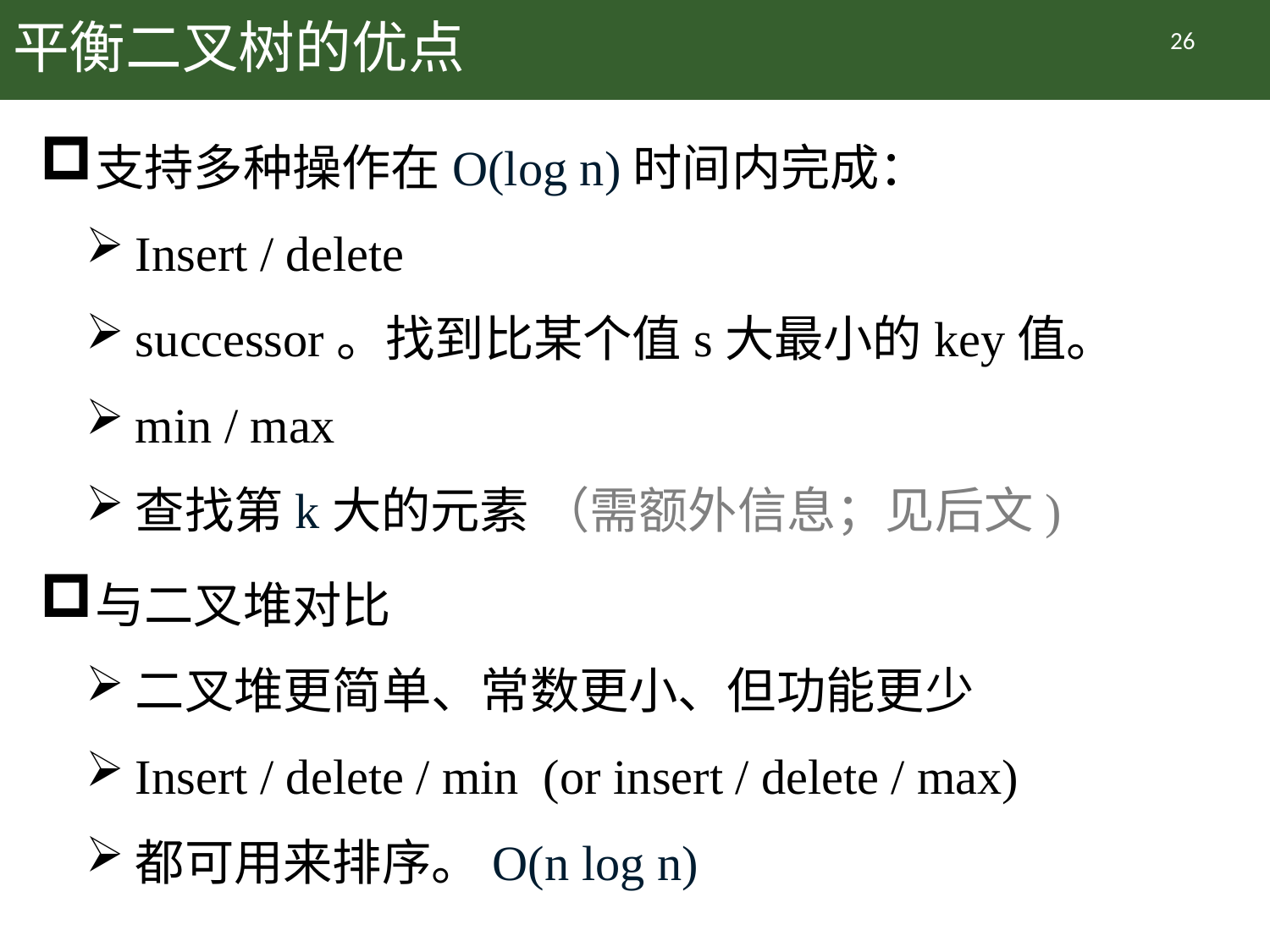

# 平衡二叉树的优点
26
支持多种操作在O(log n)时间内完成：
Insert / delete
successor。找到比某个值s大最小的key值。
min / max
查找第k大的元素 （需额外信息；见后文)
与二叉堆对比
二叉堆更简单、常数更小、但功能更少
Insert / delete / min  (or insert / delete / max)
都可用来排序。O(n log n)